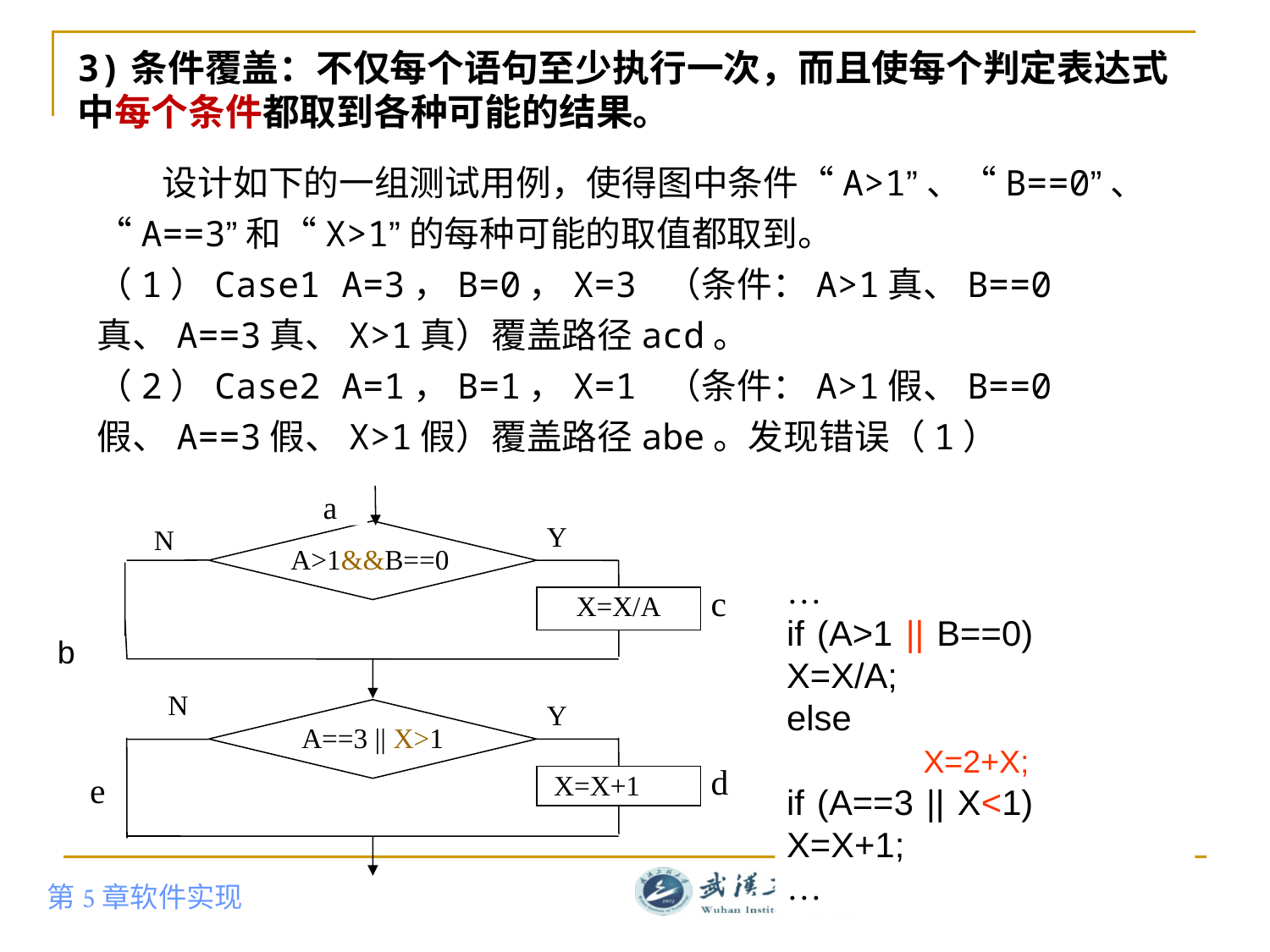

# 3)条件覆盖：不仅每个语句至少执行一次，而且使每个判定表达式中每个条件都取到各种可能的结果。
        设计如下的一组测试用例，使得图中条件“A>1”、“B==0”、“A==3”和“X>1”的每种可能的取值都取到。
（1）Case1 A=3，B=0，X=3 （条件：A>1真、B==0真、A==3真、X>1真）覆盖路径acd。
（2）Case2 A=1，B=1，X=1 （条件：A>1假、B==0假、A==3假、X>1假）覆盖路径abe。发现错误（1）
a

Y
N

…
if (A>1 || B==0)  	X=X/A;
else
	 X=2+X;
if (A==3 || X<1)  	X=X+1;
…
c
X=X/A

b

N
Y
A==3 || X>1

d
 X=X+1
e

A>1&&B==0